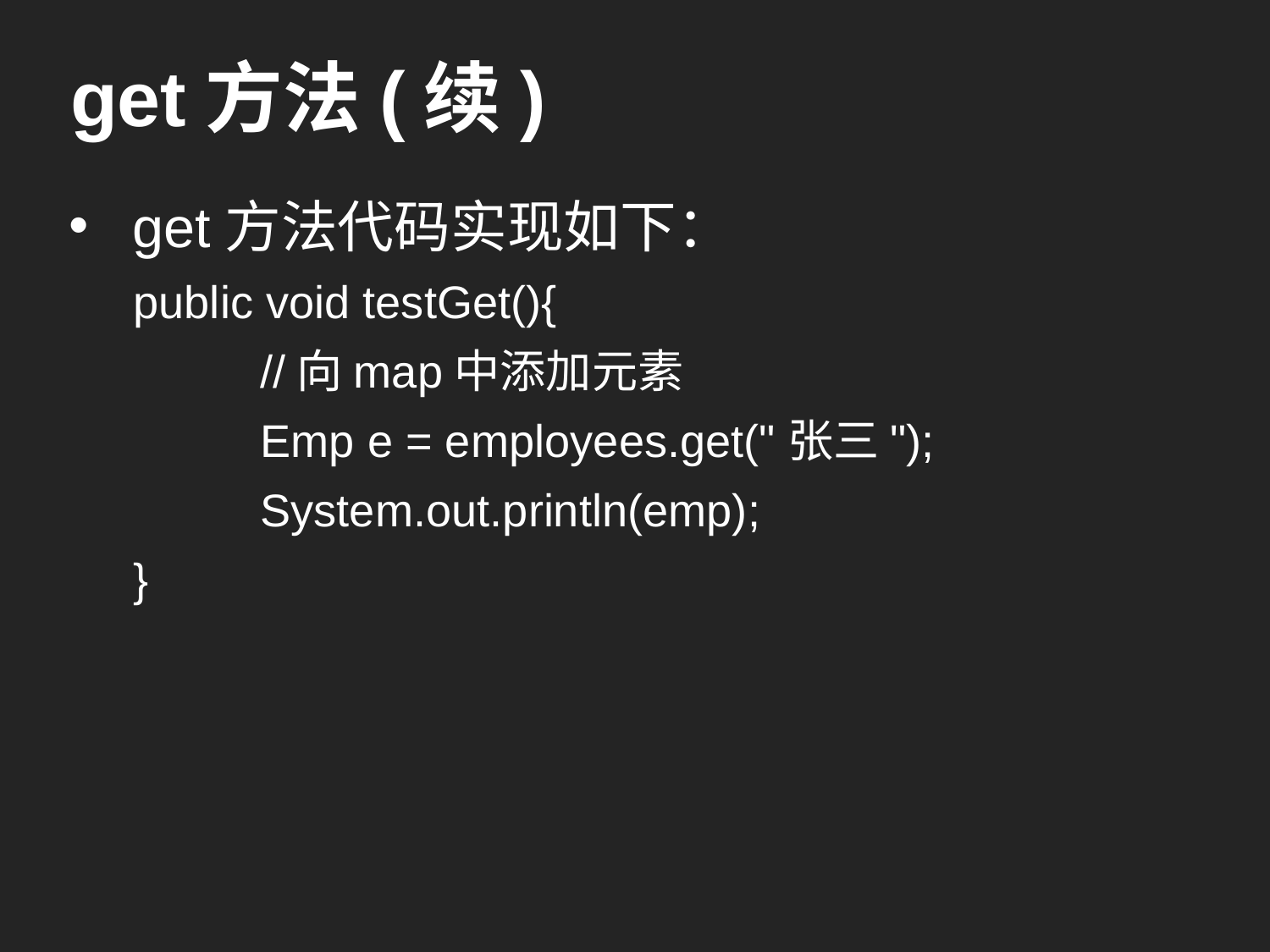

# get方法(续)
get方法代码实现如下：
public void testGet(){
	//向map中添加元素
	Emp e = employees.get("张三");
	System.out.println(emp);
}